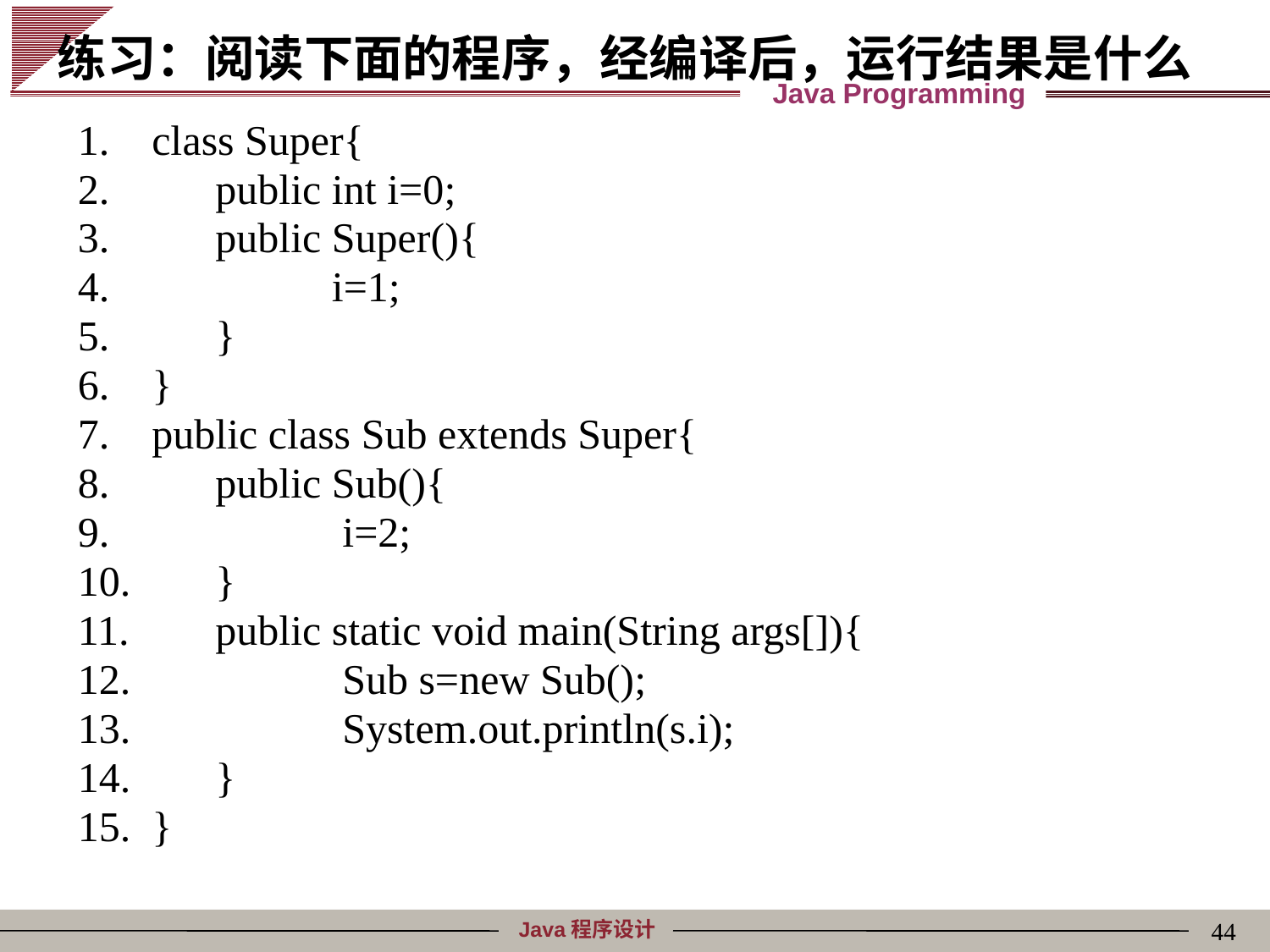

# 练习：阅读下面的程序，经编译后，运行结果是什么
class Super{
      public int i=0;
      public Super(){
                 i=1;
      }
}
public class Sub extends Super{
      public Sub(){
                  i=2;
      }
      public static void main(String args[]){
                  Sub s=new Sub();
                  System.out.println(s.i);
      }
}